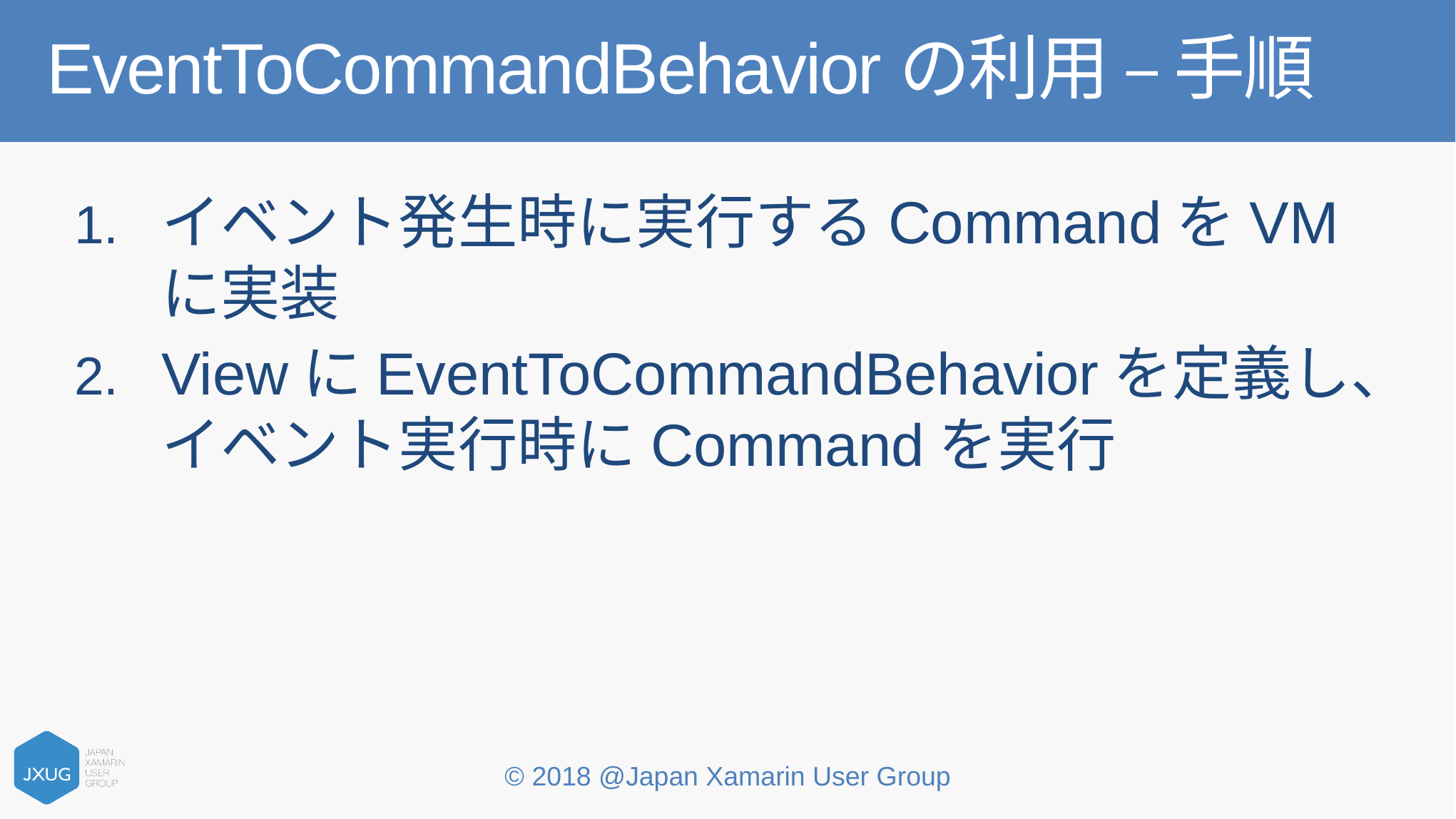

# EventToCommandBehaviorの利用 – 手順
イベント発生時に実行するCommandをVMに実装
ViewにEventToCommandBehaviorを定義し、イベント実行時にCommandを実行